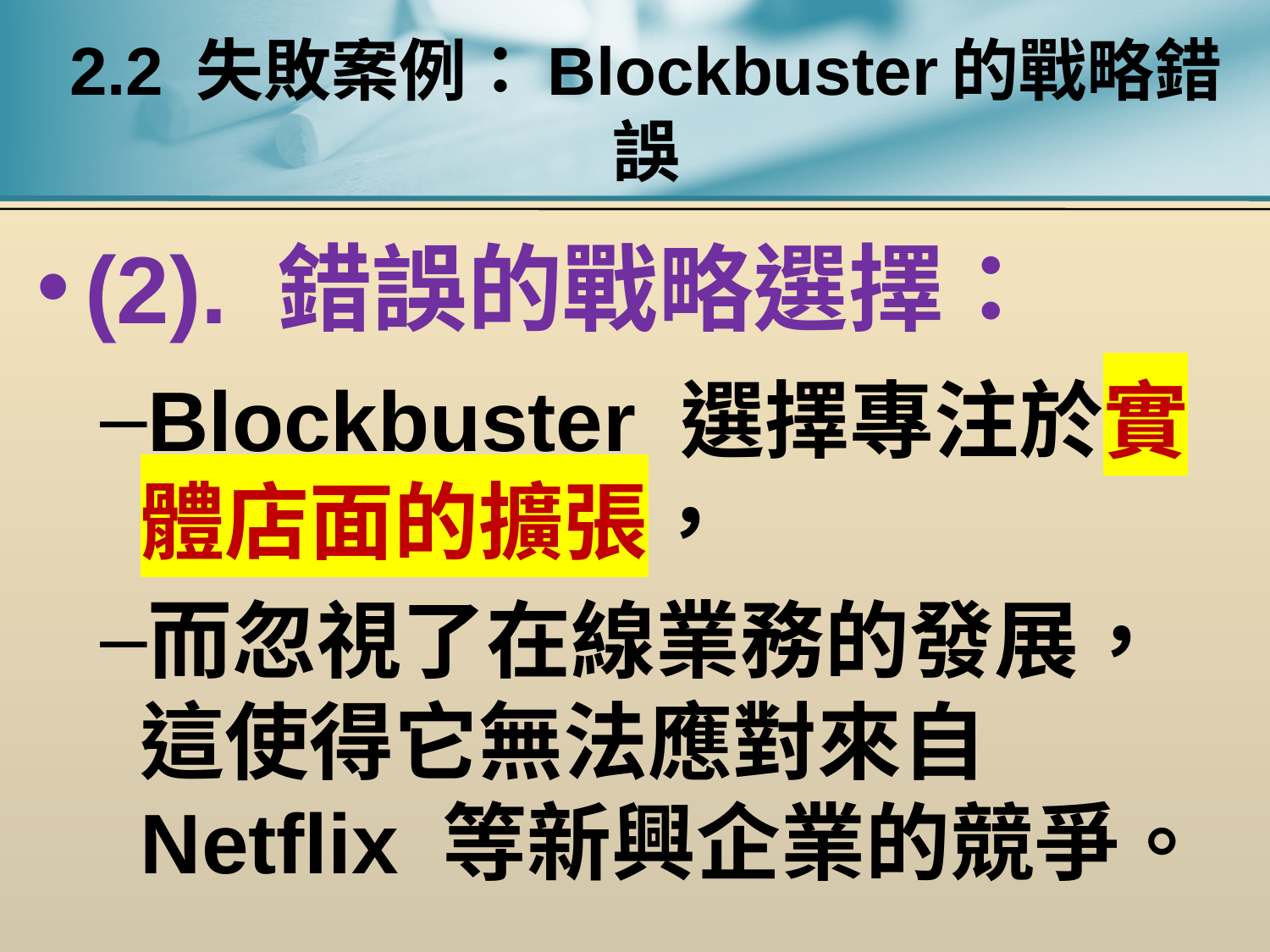

# 2.2 失敗案例：Blockbuster的戰略錯誤
(2). 錯誤的戰略選擇：
Blockbuster 選擇專注於實體店面的擴張，
而忽視了在線業務的發展，這使得它無法應對來自 Netflix 等新興企業的競爭。